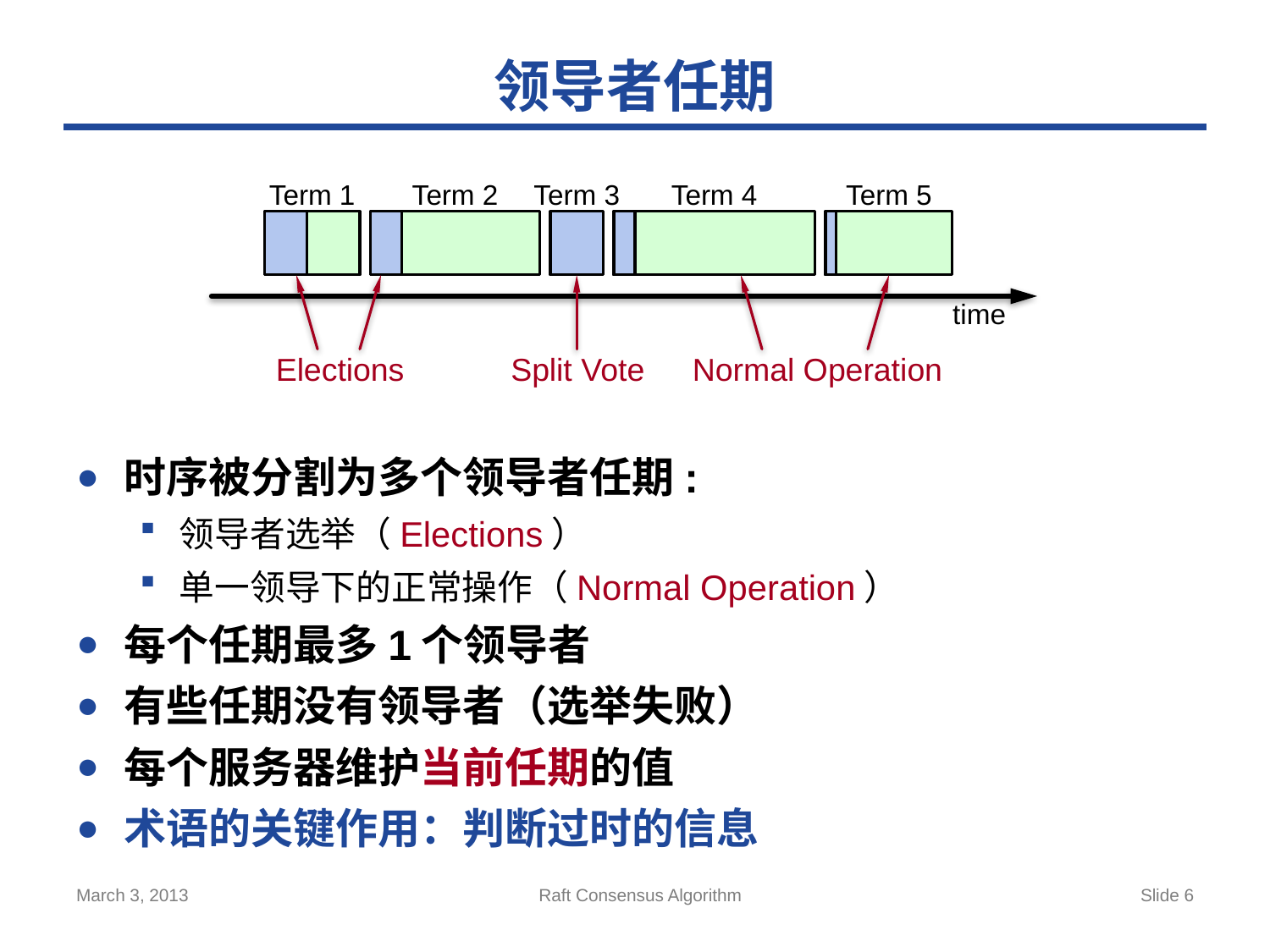

# 领导者任期
Term 1
Term 2
Term 3
Term 4
Term 5

time
Elections
Split Vote
Normal Operation
时序被分割为多个领导者任期:
领导者选举（Elections）
单一领导下的正常操作（Normal Operation）
每个任期最多1个领导者
有些任期没有领导者（选举失败）
每个服务器维护当前任期的值
术语的关键作用：判断过时的信息
March 3, 2013
Raft Consensus Algorithm
Slide 6